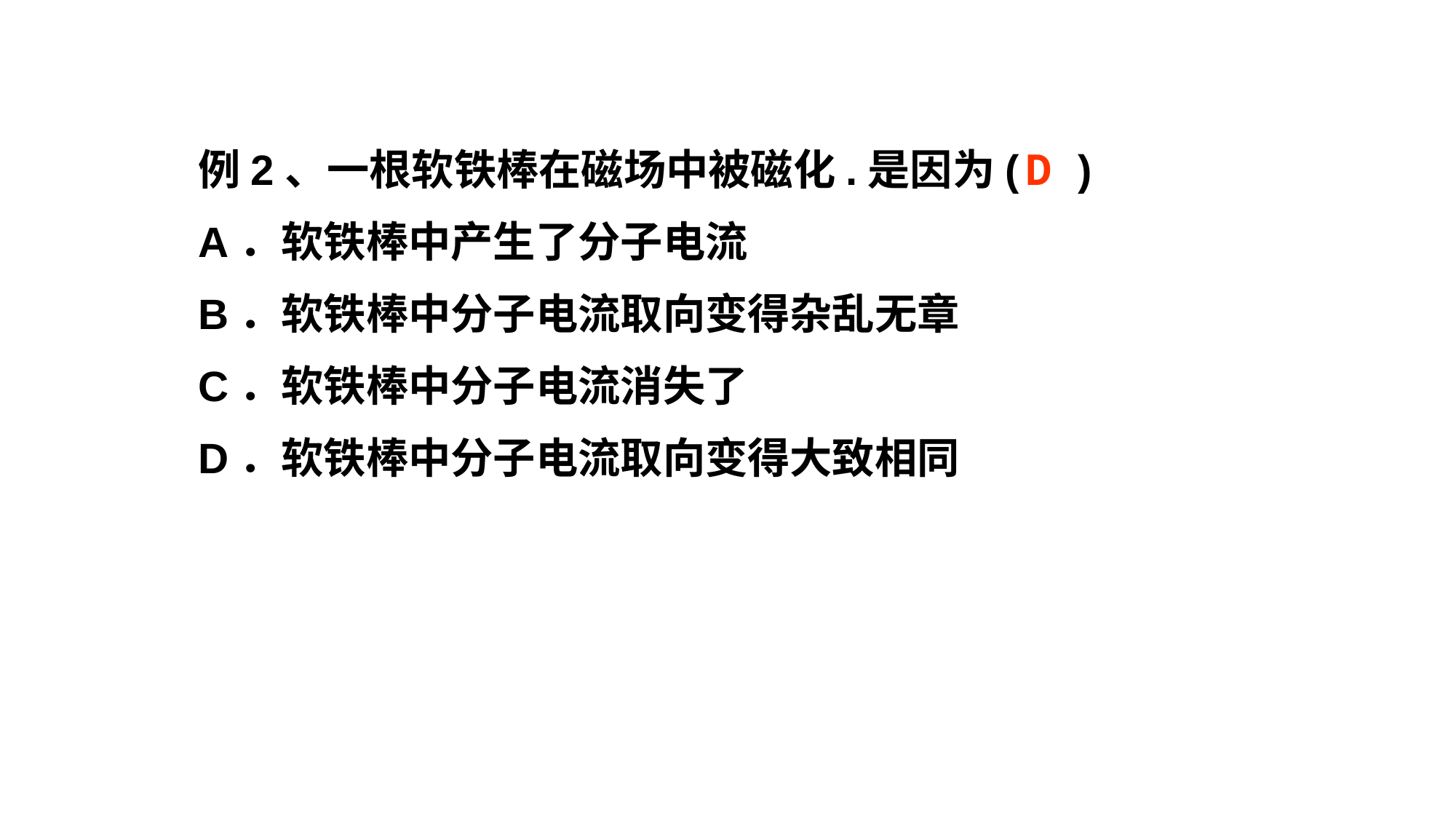

例2、一根软铁棒在磁场中被磁化.是因为(     )
A．软铁棒中产生了分子电流
B．软铁棒中分子电流取向变得杂乱无章
C．软铁棒中分子电流消失了
D．软铁棒中分子电流取向变得大致相同
D